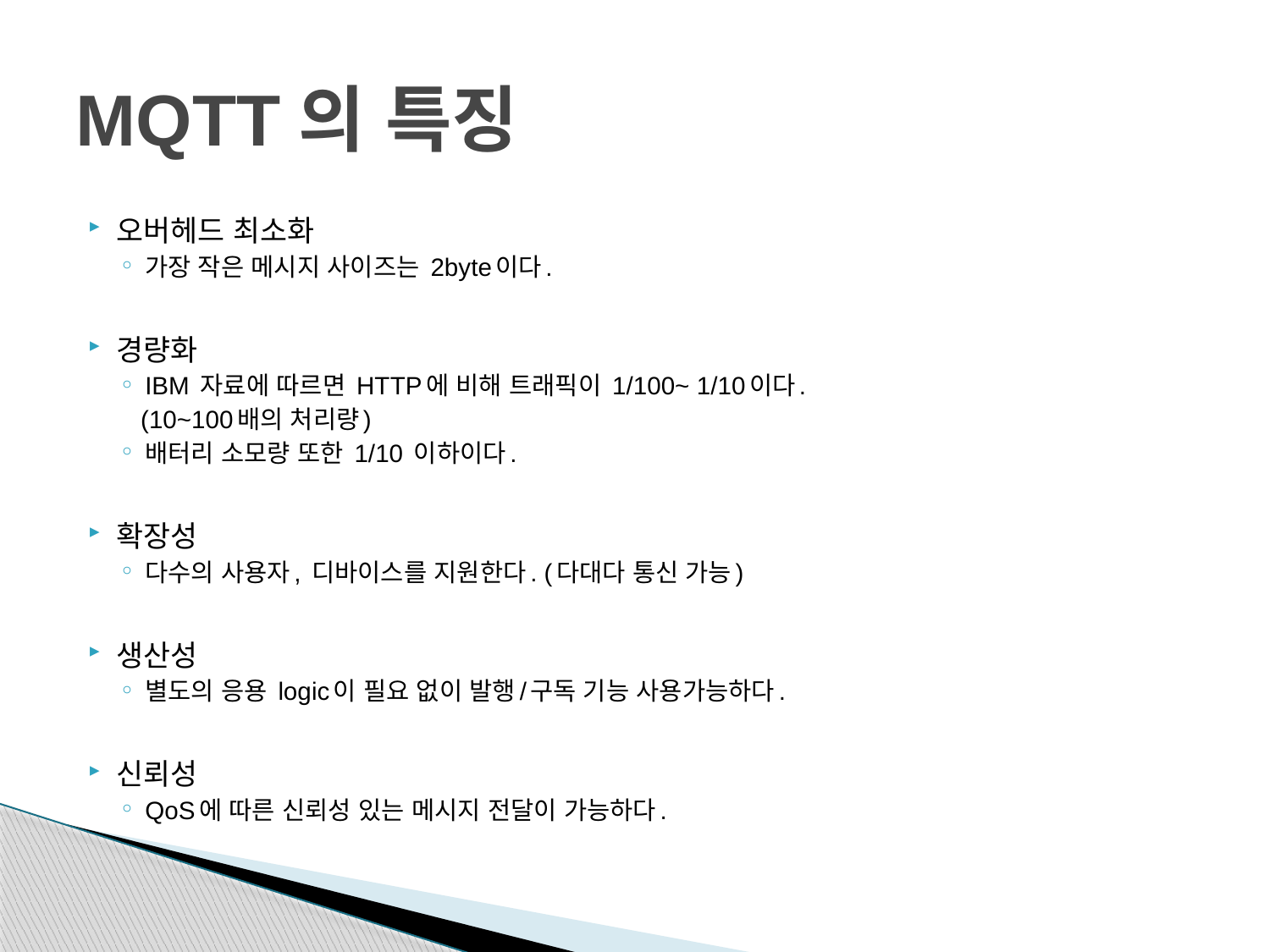

# MQTT의 특징
오버헤드 최소화
가장 작은 메시지 사이즈는 2byte이다.

경량화
IBM 자료에 따르면 HTTP에 비해 트래픽이 1/100~ 1/10이다.
   (10~100배의 처리량)
배터리 소모량 또한 1/10 이하이다.

확장성
다수의 사용자, 디바이스를 지원한다. (다대다 통신 가능)

생산성
별도의 응용 logic이 필요 없이 발행/구독 기능 사용가능하다.

신뢰성
QoS에 따른 신뢰성 있는 메시지 전달이 가능하다.